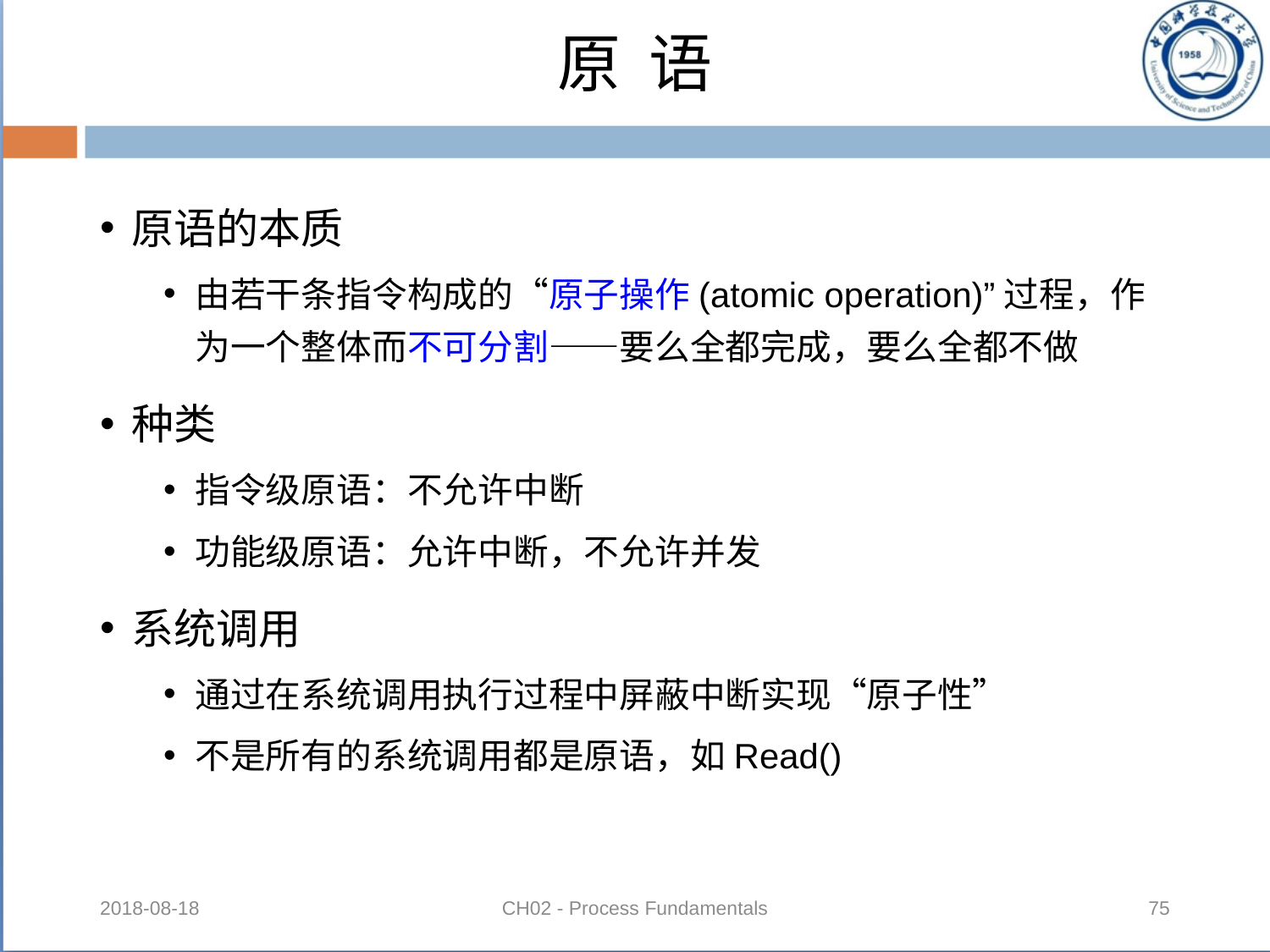

# 原  语
原语的本质
由若干条指令构成的“原子操作(atomic operation)”过程，作为一个整体而不可分割——要么全都完成，要么全都不做
种类
指令级原语：不允许中断
功能级原语：允许中断，不允许并发
系统调用
通过在系统调用执行过程中屏蔽中断实现“原子性”
不是所有的系统调用都是原语，如Read()

2018-08-18
CH02 - Process Fundamentals
75